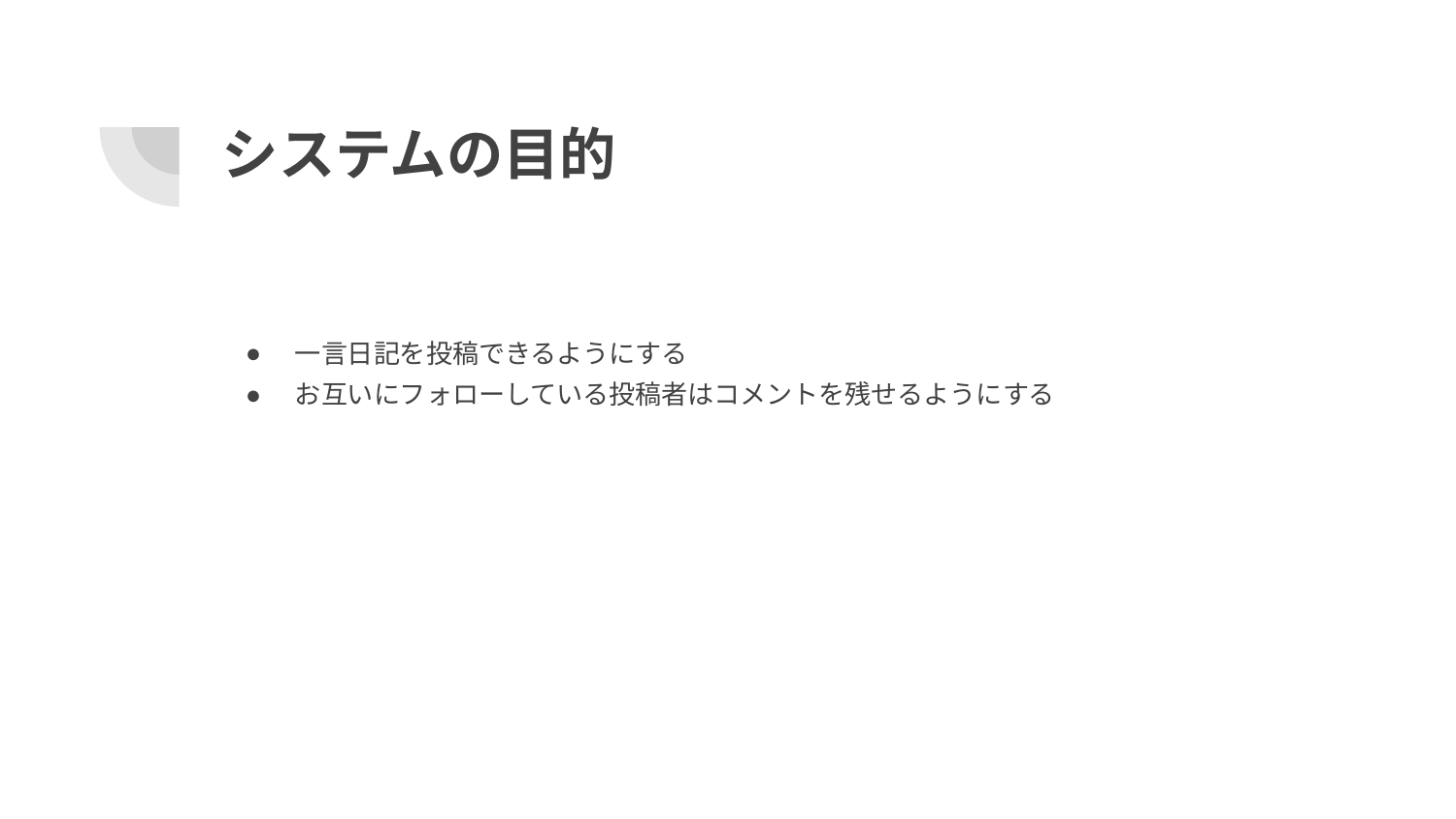

# システムの目的
一言日記を投稿できるようにする
お互いにフォローしている投稿者はコメントを残せるようにする